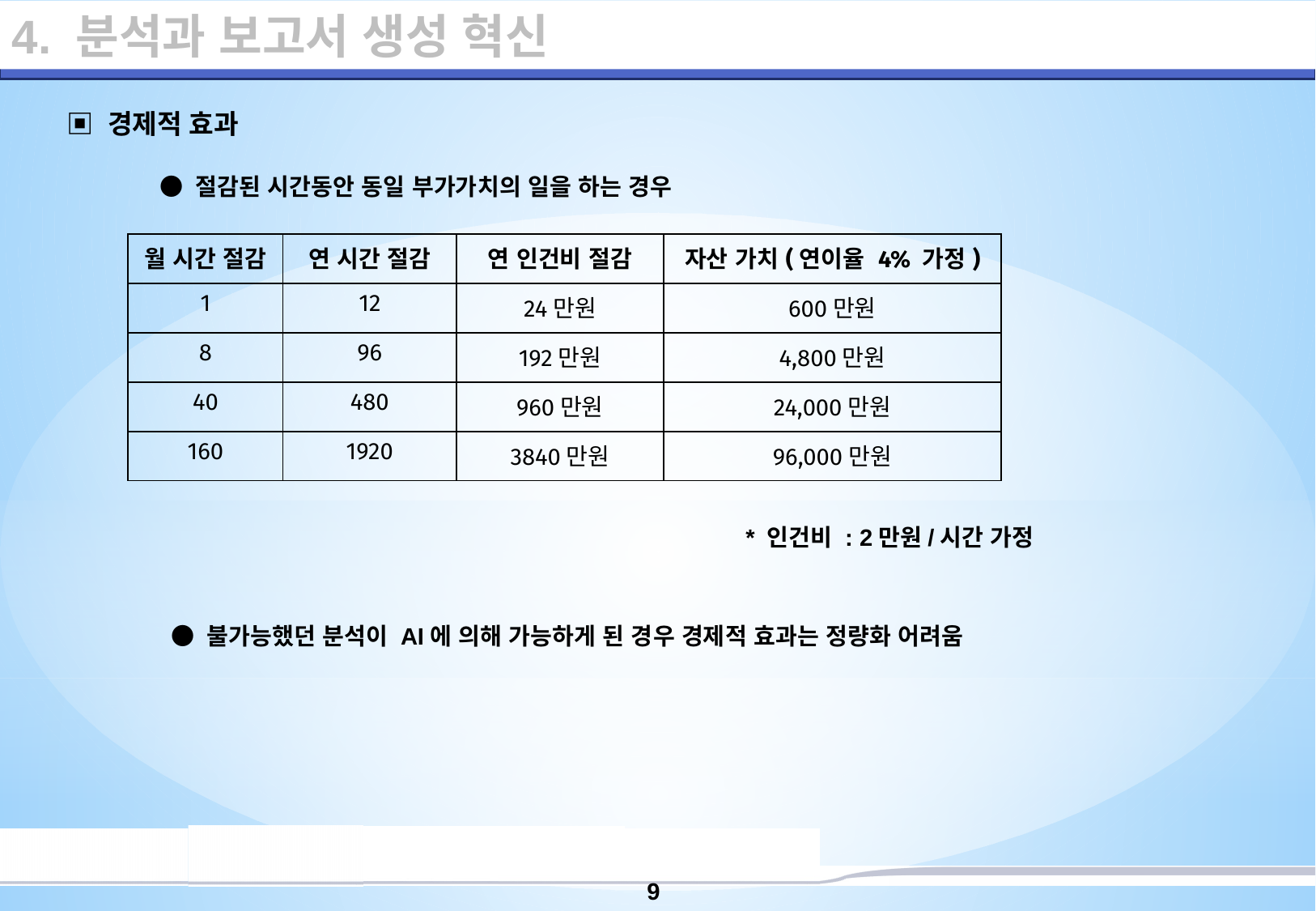

4. 분석과 보고서 생성 혁신

▣ 경제적 효과
● 절감된 시간동안 동일 부가가치의 일을 하는 경우
| 월 시간 절감 | 연 시간 절감 | 연 인건비 절감 | 자산 가치(연이율 4% 가정) |
| --- | --- | --- | --- |
| 1 | 12 | 24만원 | 600만원 |
| 8 | 96 | 192만원 | 4,800만원 |
| 40 | 480 | 960만원 | 24,000만원 |
| 160 | 1920 | 3840만원 | 96,000만원 |
* 인건비 : 2만원/시간 가정
● 불가능했던 분석이 AI에 의해 가능하게 된 경우 경제적 효과는 정량화 어려움